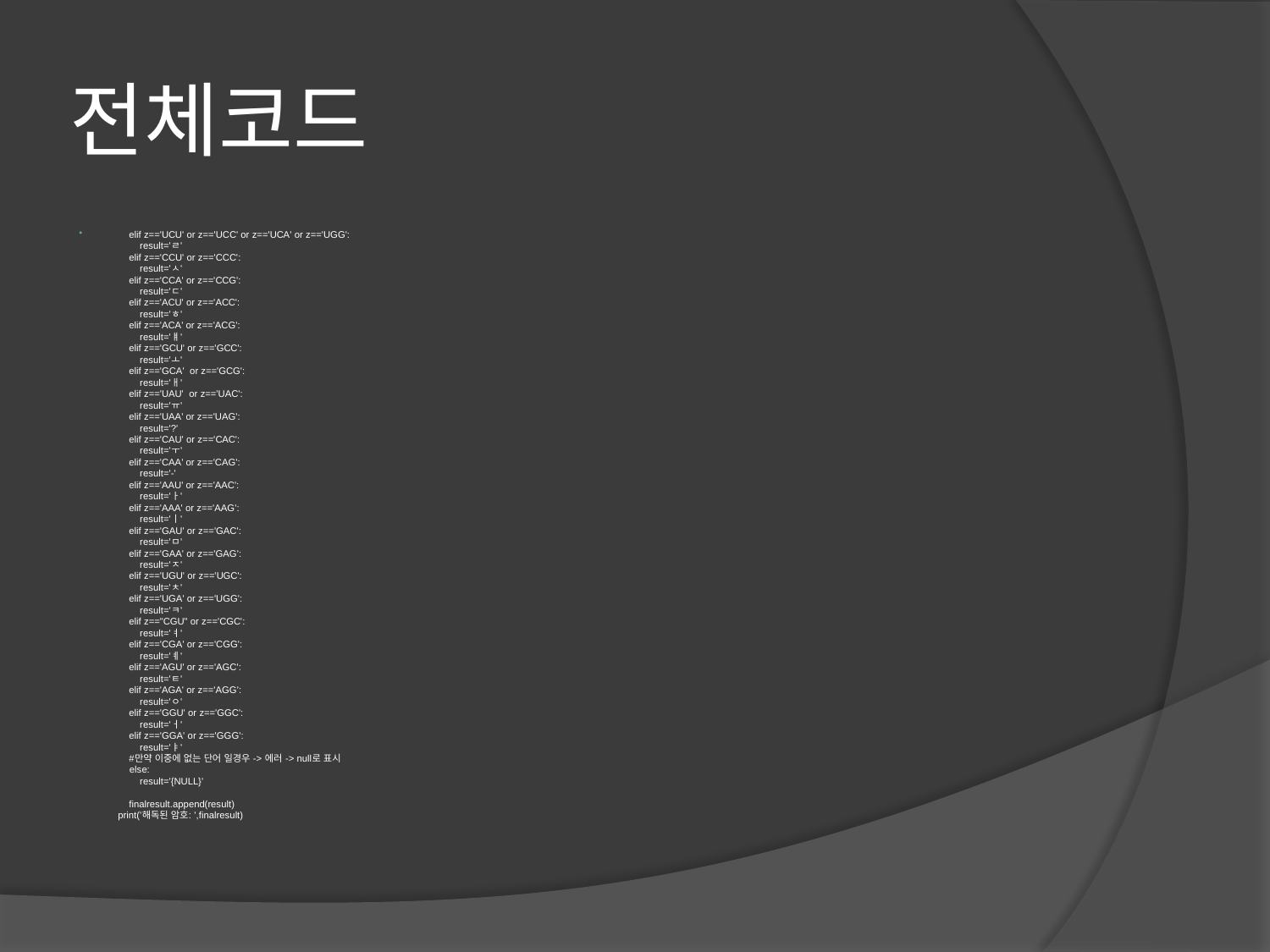

# 전체코드
    elif z=='UCU' or z=='UCC' or z=='UCA' or z=='UGG':
        result='ㄹ'
    elif z=='CCU' or z=='CCC':
        result='ㅅ'
    elif z=='CCA' or z=='CCG':
        result='ㄷ'
    elif z=='ACU' or z=='ACC':
        result='ㅎ'
    elif z=='ACA' or z=='ACG':
        result='ㅒ'
    elif z=='GCU' or z=='GCC':
        result='ㅗ'
    elif z=='GCA'  or z=='GCG':
        result='ㅐ'
    elif z=='UAU'  or z=='UAC':
        result='ㅠ'
    elif z=='UAA' or z=='UAG':
        result='?'
    elif z=='CAU' or z=='CAC':
        result='ㅜ'
    elif z=='CAA' or z=='CAG':
        result='-'
    elif z=='AAU' or z=='AAC':
        result='ㅏ'
    elif z=='AAA' or z=='AAG':
        result='ㅣ'
    elif z=='GAU' or z=='GAC':
        result='ㅁ'
    elif z=='GAA' or z=='GAG':
        result='ㅈ'
    elif z=='UGU' or z=='UGC':
        result='ㅊ'
    elif z=='UGA' or z=='UGG':
        result='ㅋ'
    elif z=="CGU" or z=='CGC':
        result='ㅕ'
    elif z=='CGA' or z=='CGG':
        result='ㅖ'
    elif z=='AGU' or z=='AGC':
        result='ㅌ'
    elif z=='AGA' or z=='AGG':
        result='ㅇ'
    elif z=='GGU' or z=='GGC':
        result='ㅓ'
    elif z=='GGA' or z=='GGG':
        result='ㅑ'
    #만약 이중에 없는 단어 일경우 -> 에러 -> null로 표시
    else:
        result='{NULL}'
    finalresult.append(result)
print('해독된 암호: ',finalresult)